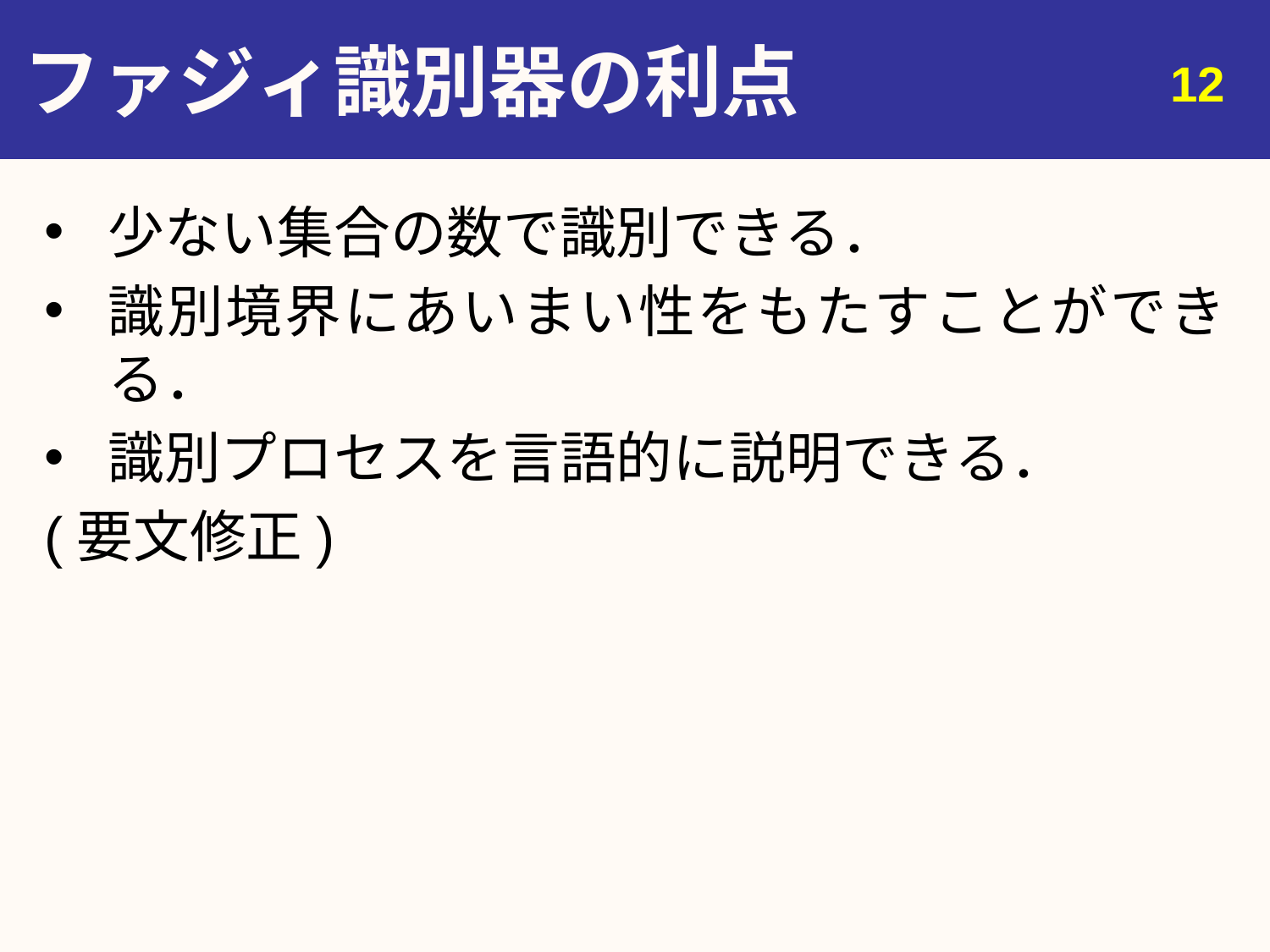

# ファジィ識別器の利点
12
少ない集合の数で識別できる．
識別境界にあいまい性をもたすことができる．
識別プロセスを言語的に説明できる．
(要文修正)